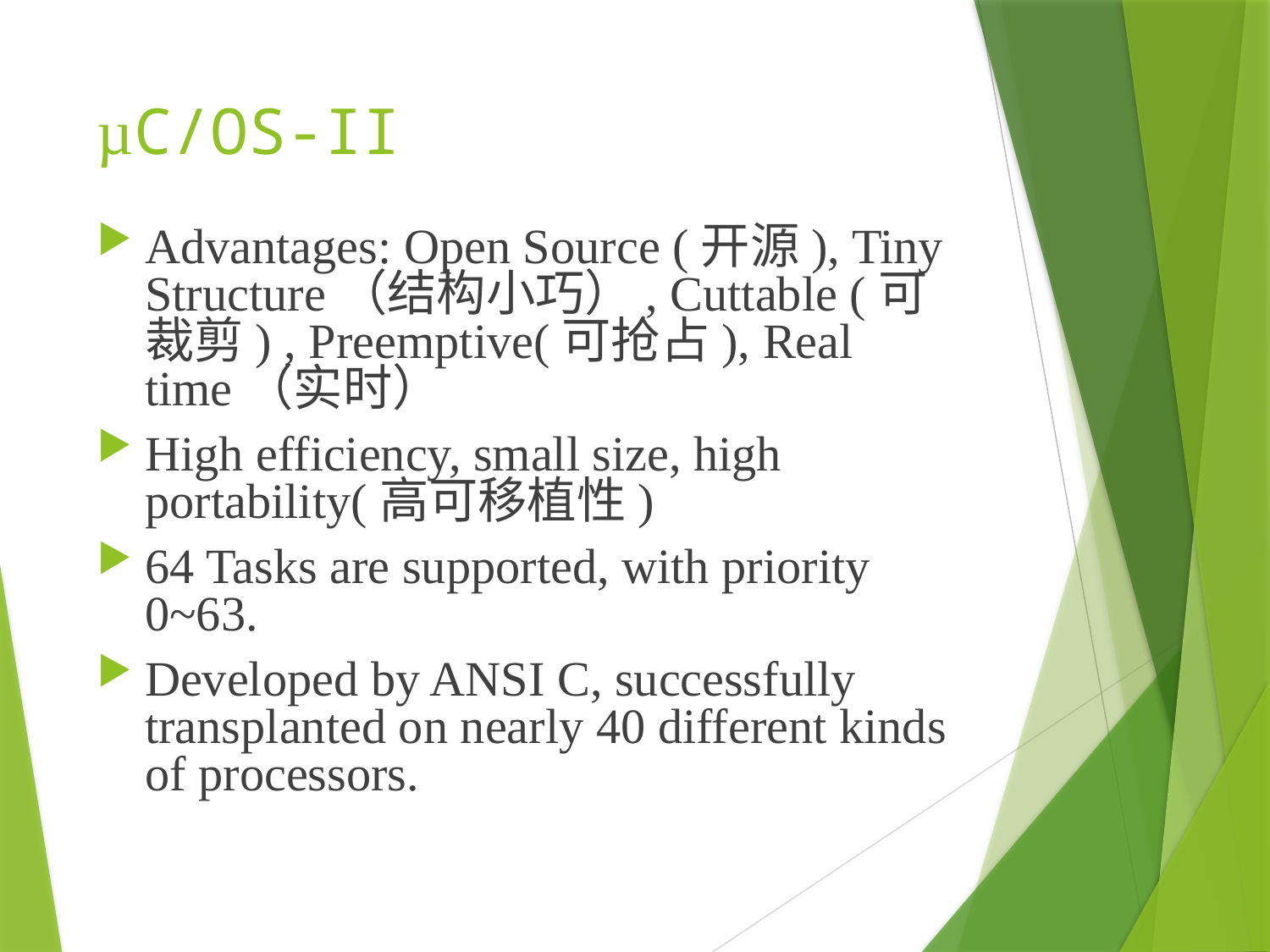

# µC/OS-II
Advantages: Open Source (开源), Tiny Structure（结构小巧）, Cuttable (可裁剪) , Preemptive(可抢占), Real time（实时）
High efficiency, small size, high portability(高可移植性)
64 Tasks are supported, with priority 0~63.
Developed by ANSI C, successfully transplanted on nearly 40 different kinds of processors.